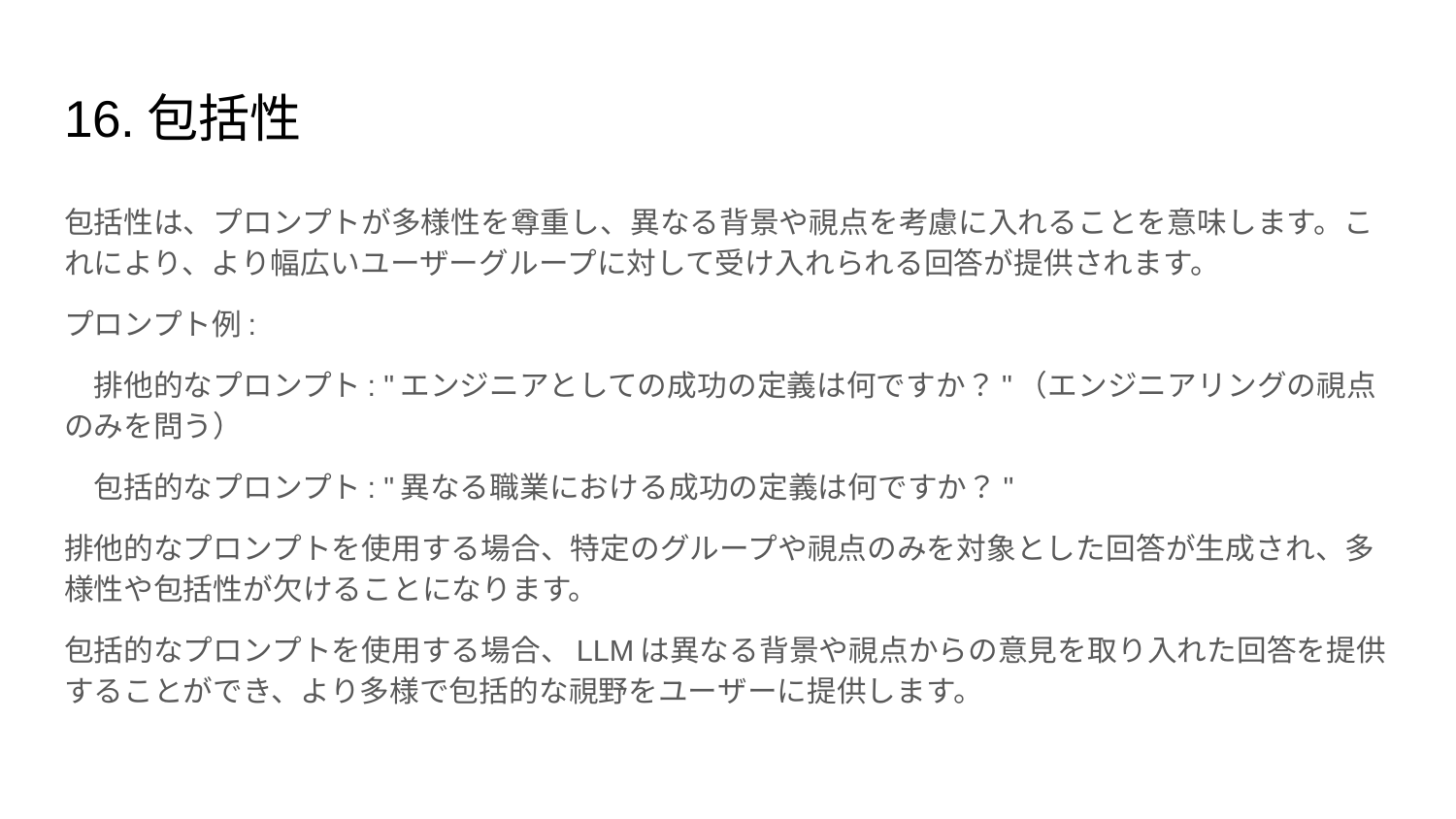

# 16.包括性
包括性は、プロンプトが多様性を尊重し、異なる背景や視点を考慮に入れることを意味します。これにより、より幅広いユーザーグループに対して受け入れられる回答が提供されます。
プロンプト例:
　排他的なプロンプト: "エンジニアとしての成功の定義は何ですか？"（エンジニアリングの視点のみを問う）
　包括的なプロンプト: "異なる職業における成功の定義は何ですか？"
排他的なプロンプトを使用する場合、特定のグループや視点のみを対象とした回答が生成され、多様性や包括性が欠けることになります。
包括的なプロンプトを使用する場合、LLMは異なる背景や視点からの意見を取り入れた回答を提供することができ、より多様で包括的な視野をユーザーに提供します。